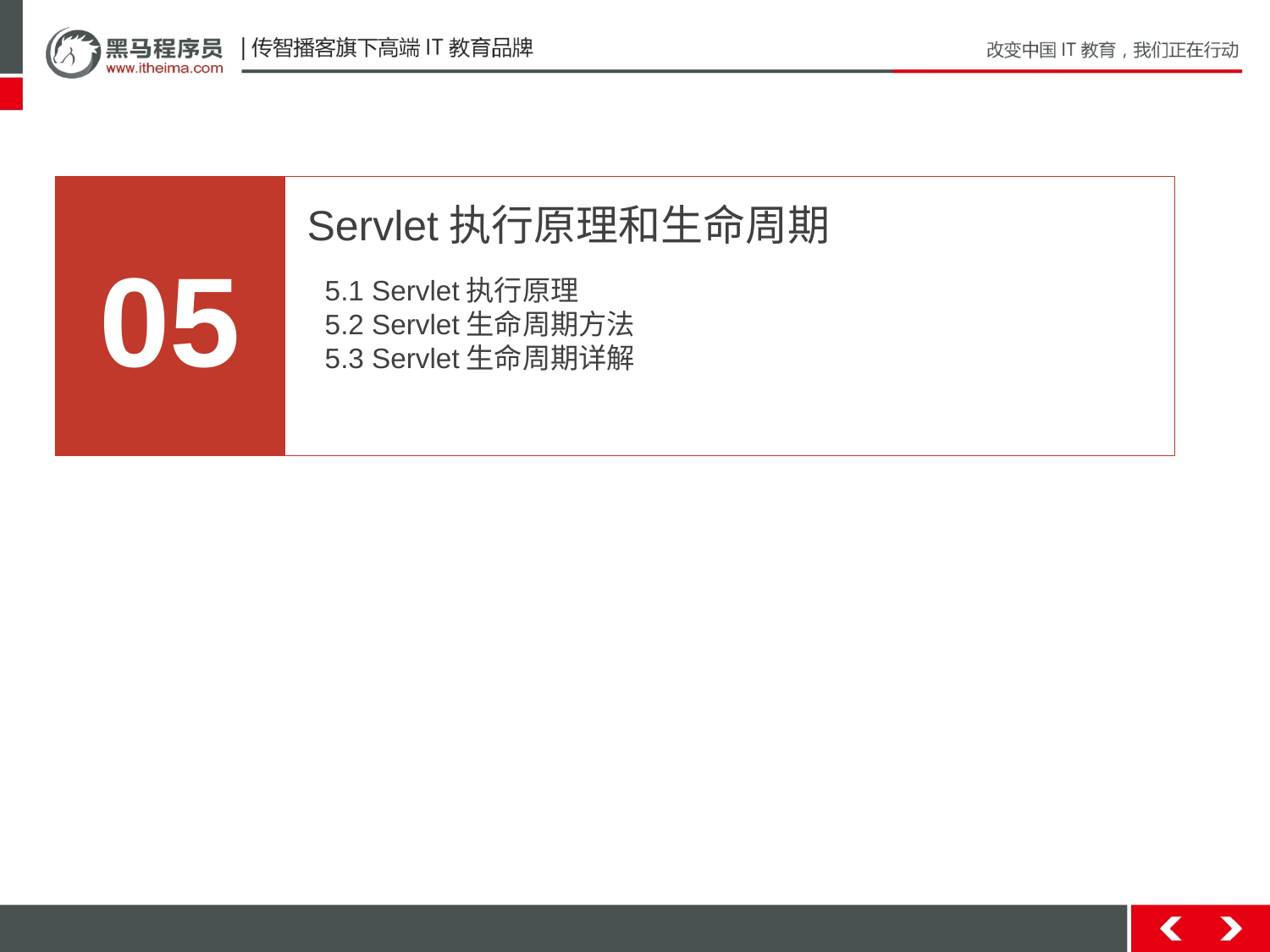

05

Servlet执行原理和生命周期
5.1 Servlet执行原理
5.2 Servlet生命周期方法
5.3 Servlet生命周期详解